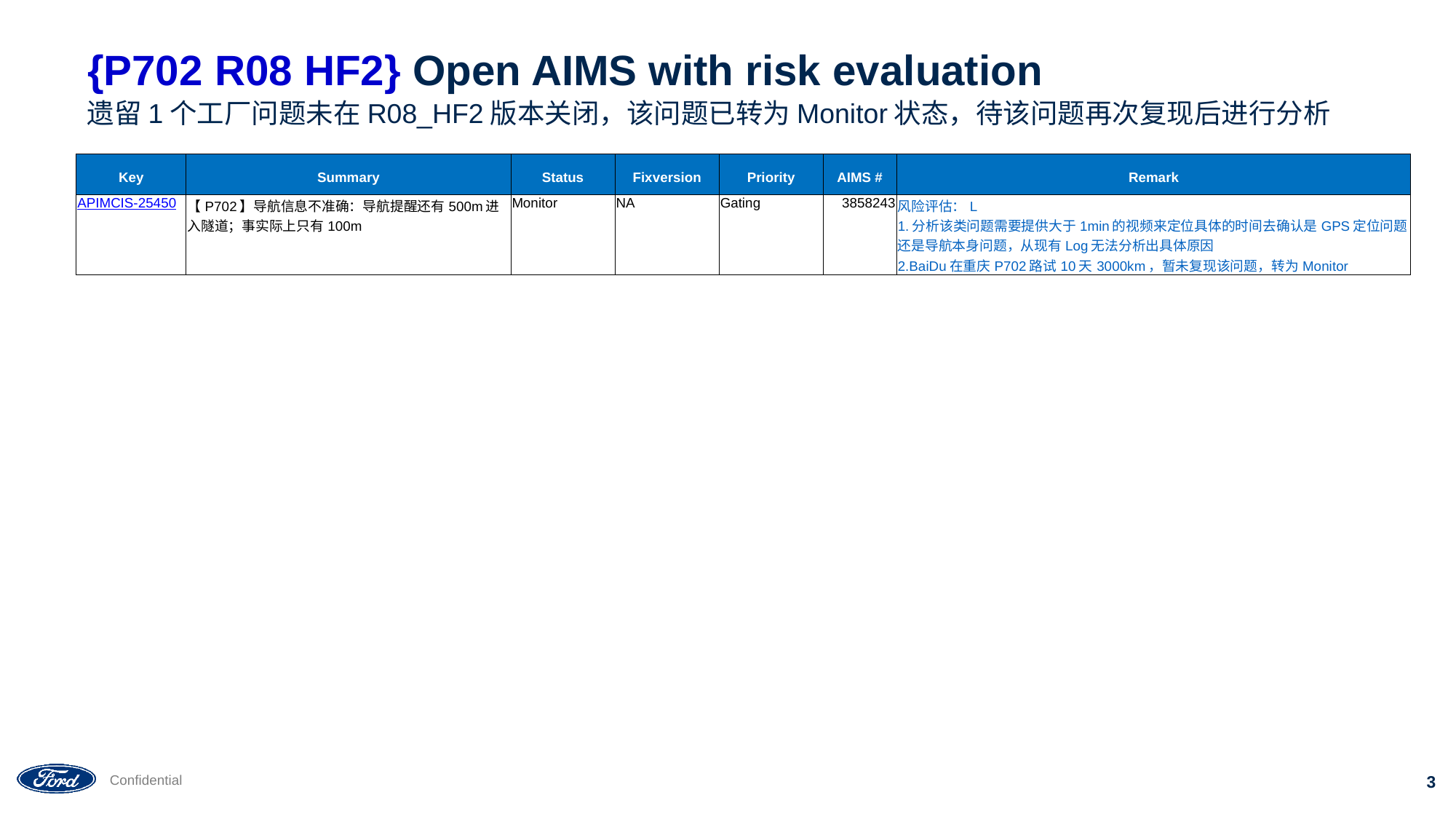

# {P702 R08 HF2} Open AIMS with risk evaluation
遗留1个工厂问题未在R08_HF2版本关闭，该问题已转为Monitor状态，待该问题再次复现后进行分析
| Key | Summary | Status | Fixversion | Priority | AIMS # | Remark |
| --- | --- | --- | --- | --- | --- | --- |
| APIMCIS-25450 | 【P702】导航信息不准确：导航提醒还有500m进入隧道；事实际上只有100m | Monitor | NA | Gating | 3858243 | 风险评估：L 1.分析该类问题需要提供大于1min的视频来定位具体的时间去确认是GPS定位问题还是导航本身问题，从现有Log无法分析出具体原因 2.BaiDu在重庆P702路试10天3000km，暂未复现该问题，转为Monitor |